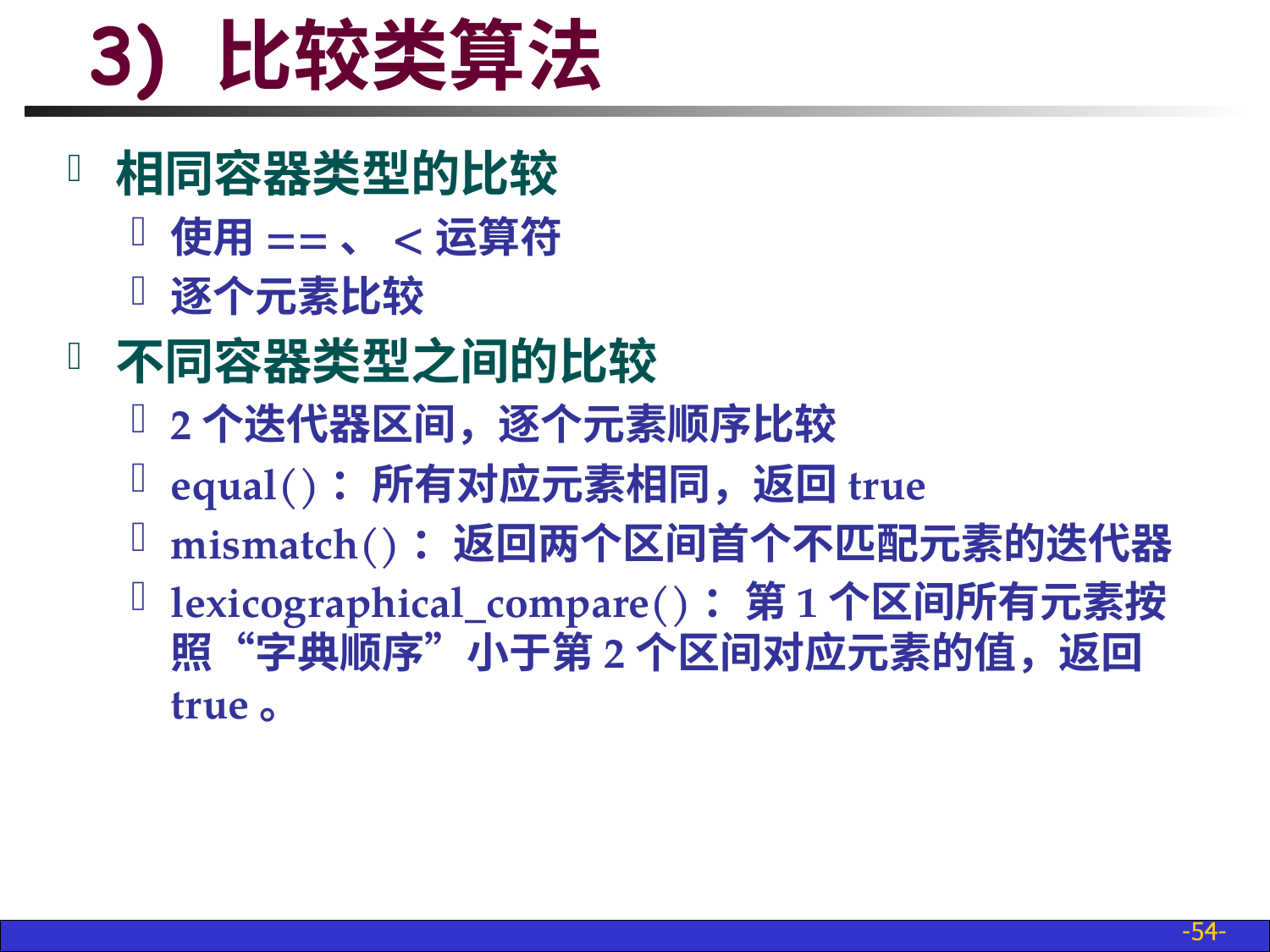

# 3) 比较类算法
相同容器类型的比较
使用==、<运算符
逐个元素比较
不同容器类型之间的比较
2个迭代器区间，逐个元素顺序比较
equal()：所有对应元素相同，返回true
mismatch()：返回两个区间首个不匹配元素的迭代器
lexicographical_compare()：第1个区间所有元素按照“字典顺序”小于第2个区间对应元素的值，返回true。
-54-